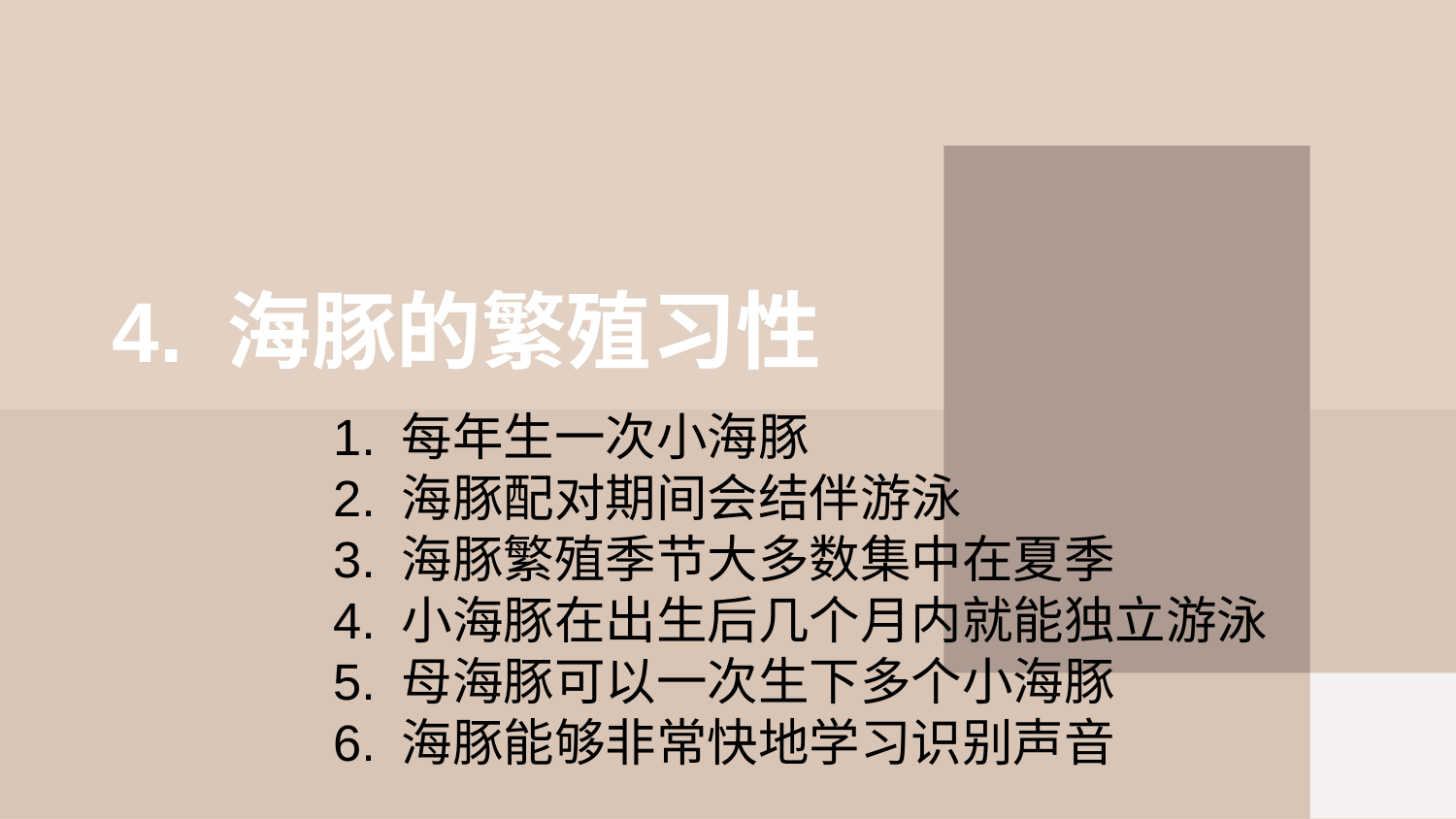

# 4. 海豚的繁殖习性

1. 每年生一次小海豚
2. 海豚配对期间会结伴游泳
3. 海豚繁殖季节大多数集中在夏季
4. 小海豚在出生后几个月内就能独立游泳
5. 母海豚可以一次生下多个小海豚
6. 海豚能够非常快地学习识别声音